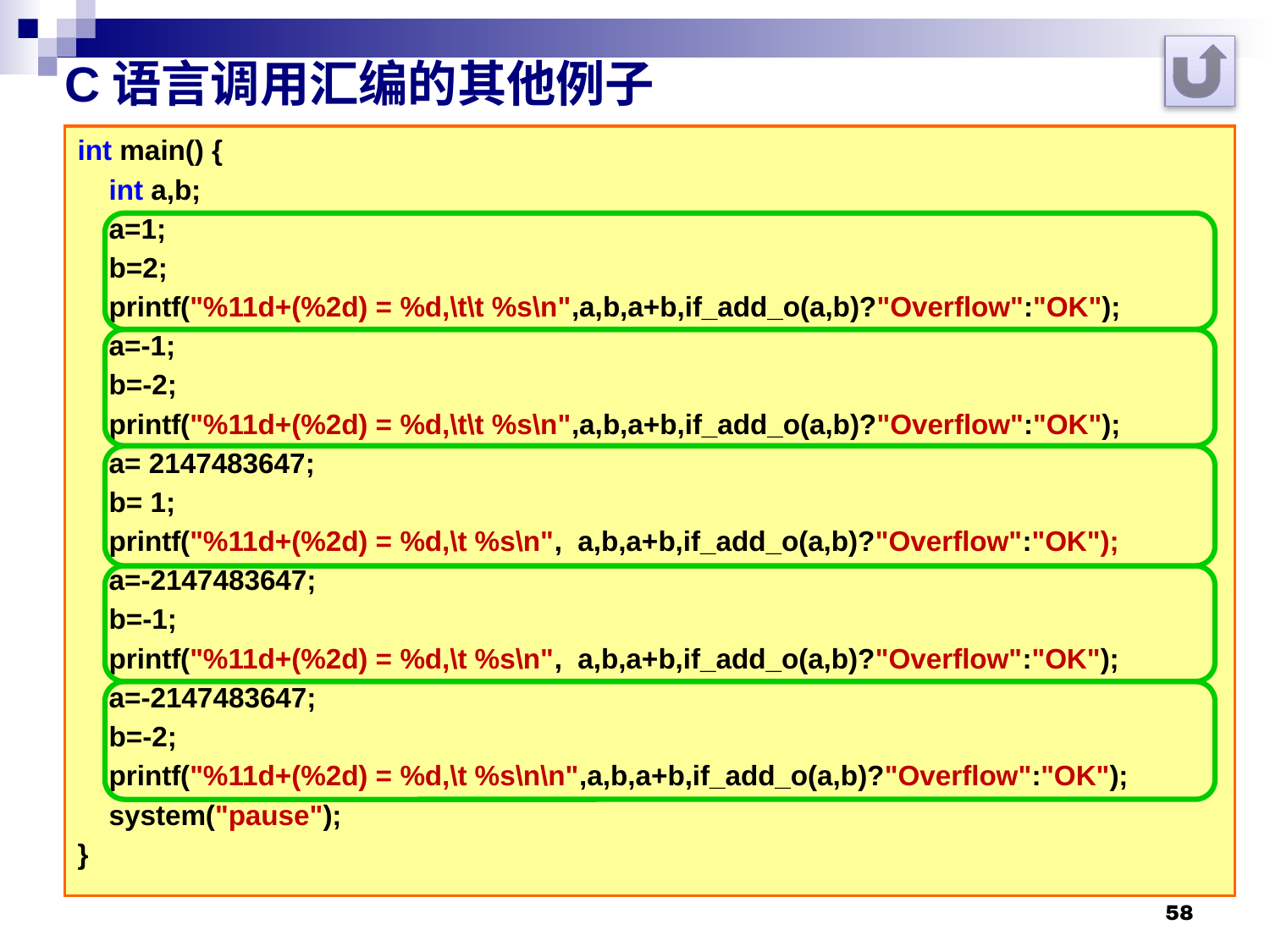

# C语言调用汇编的其他例子
int main() {
    int a,b;
    a=1;
    b=2;
    printf("%11d+(%2d) = %d,\t\t %s\n",a,b,a+b,if_add_o(a,b)?"Overflow":"OK");
    a=-1;
    b=-2;
    printf("%11d+(%2d) = %d,\t\t %s\n",a,b,a+b,if_add_o(a,b)?"Overflow":"OK");
    a= 2147483647;
    b= 1;
    printf("%11d+(%2d) = %d,\t %s\n",  a,b,a+b,if_add_o(a,b)?"Overflow":"OK");
    a=-2147483647;
    b=-1;
    printf("%11d+(%2d) = %d,\t %s\n",  a,b,a+b,if_add_o(a,b)?"Overflow":"OK");
    a=-2147483647;
    b=-2;
    printf("%11d+(%2d) = %d,\t %s\n\n",a,b,a+b,if_add_o(a,b)?"Overflow":"OK");
    system("pause");
}

58